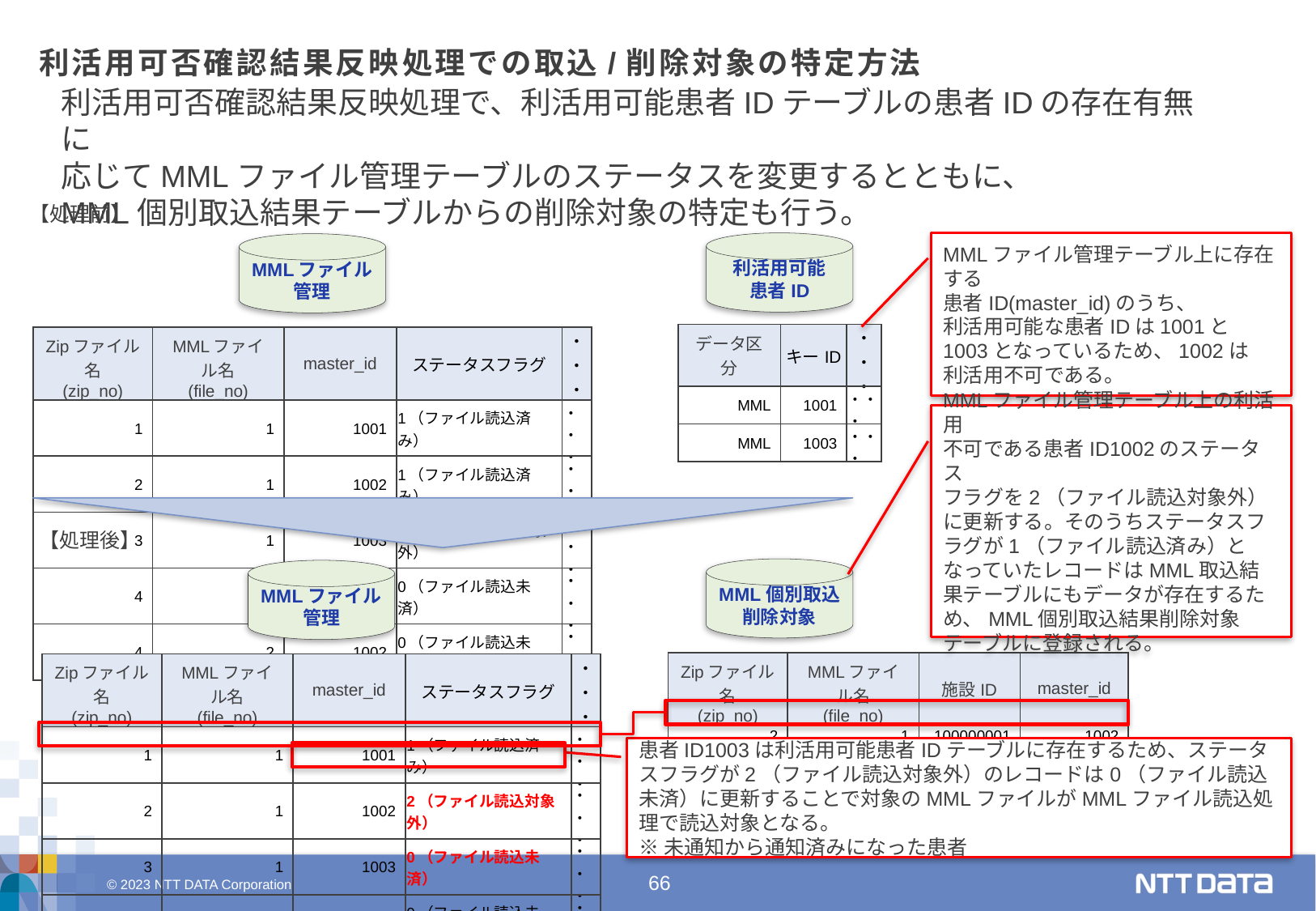

# 利活用可否確認結果反映処理での取込/削除対象の特定方法
利活用可否確認結果反映処理で、利活用可能患者IDテーブルの患者IDの存在有無に
応じてMMLファイル管理テーブルのステータスを変更するとともに、
MML個別取込結果テーブルからの削除対象の特定も行う。
【処理前】
利活用可能
患者ID
MMLファイル管理テーブル上に存在する
患者ID(master_id)のうち、
利活用可能な患者IDは1001と1003となっているため、1002は
利活用不可である。
MMLファイル
管理
| データ区分 | キーID | ・・・ |
| --- | --- | --- |
| MML | 1001 | ・・・ |
| MML | 1003 | ・・・ |
| Zipファイル名 (zip\_no) | MMLファイル名 (file\_no) | master\_id | ステータスフラグ | ・・・ |
| --- | --- | --- | --- | --- |
| 1 | 1 | 1001 | 1（ファイル読込済み） | ・・・ |
| 2 | 1 | 1002 | 1（ファイル読込済み） | ・・・ |
| 3 | 1 | 1003 | 2（ファイル読込対象外） | ・・・ |
| 4 | 1 | 1001 | 0（ファイル読込未済） | ・・・ |
| 4 | 2 | 1002 | 0（ファイル読込未済） | ・・・ |
MMLファイル管理テーブル上の利活用
不可である患者ID1002のステータス
フラグを2（ファイル読込対象外）に更新する。そのうちステータスフラグが1（ファイル読込済み）となっていたレコードはMML取込結果テーブルにもデータが存在するため、MML個別取込結果削除対象テーブルに登録される。

【処理後】
MML個別取込
削除対象
MMLファイル
管理
| Zipファイル名 (zip\_no) | MMLファイル名 (file\_no) | 施設ID | master\_id |
| --- | --- | --- | --- |
| 2 | 1 | 100000001 | 1002 |
| Zipファイル名 (zip\_no) | MMLファイル名 (file\_no) | master\_id | ステータスフラグ | ・・・ |
| --- | --- | --- | --- | --- |
| 1 | 1 | 1001 | 1（ファイル読込済み） | ・・・ |
| 2 | 1 | 1002 | 2（ファイル読込対象外） | ・・・ |
| 3 | 1 | 1003 | 0（ファイル読込未済） | ・・・ |
| 4 | 1 | 1001 | 0（ファイル読込未済） | ・・・ |
| 4 | 2 | 1002 | 2（ファイル読込対象外） | ・・・ |

患者ID1003は利活用可能患者IDテーブルに存在するため、ステータスフラグが2（ファイル読込対象外）のレコードは0（ファイル読込未済）に更新することで対象のMMLファイルがMMLファイル読込処理で読込対象となる。
※未通知から通知済みになった患者